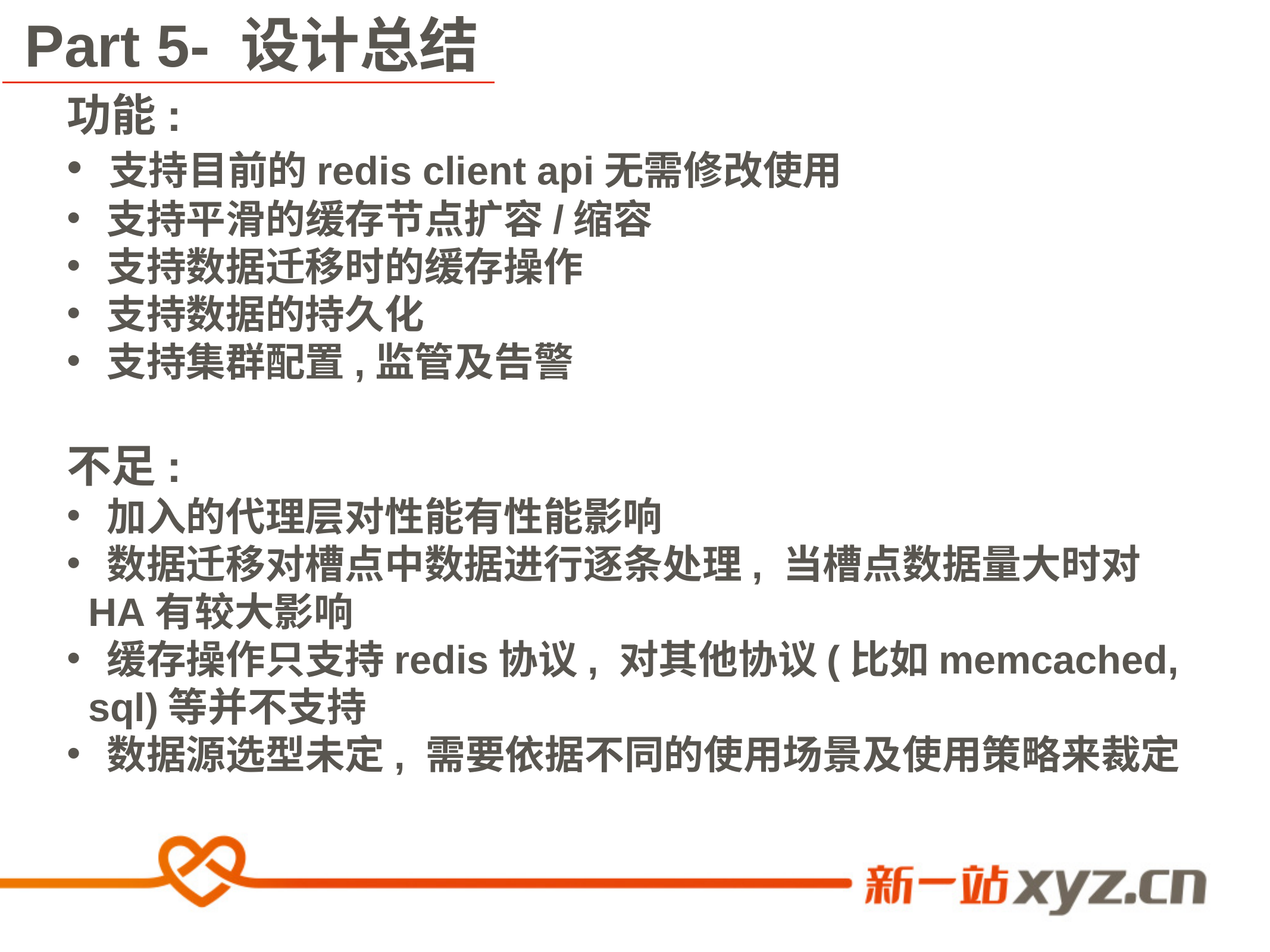

Part 5- 设计总结

功能:
 支持目前的redis client api无需修改使用
 支持平滑的缓存节点扩容/缩容
 支持数据迁移时的缓存操作
 支持数据的持久化
 支持集群配置,监管及告警

不足:
 加入的代理层对性能有性能影响
 数据迁移对槽点中数据进行逐条处理, 当槽点数据量大时对HA有较大影响
 缓存操作只支持redis协议, 对其他协议(比如memcached, sql)等并不支持
 数据源选型未定, 需要依据不同的使用场景及使用策略来裁定